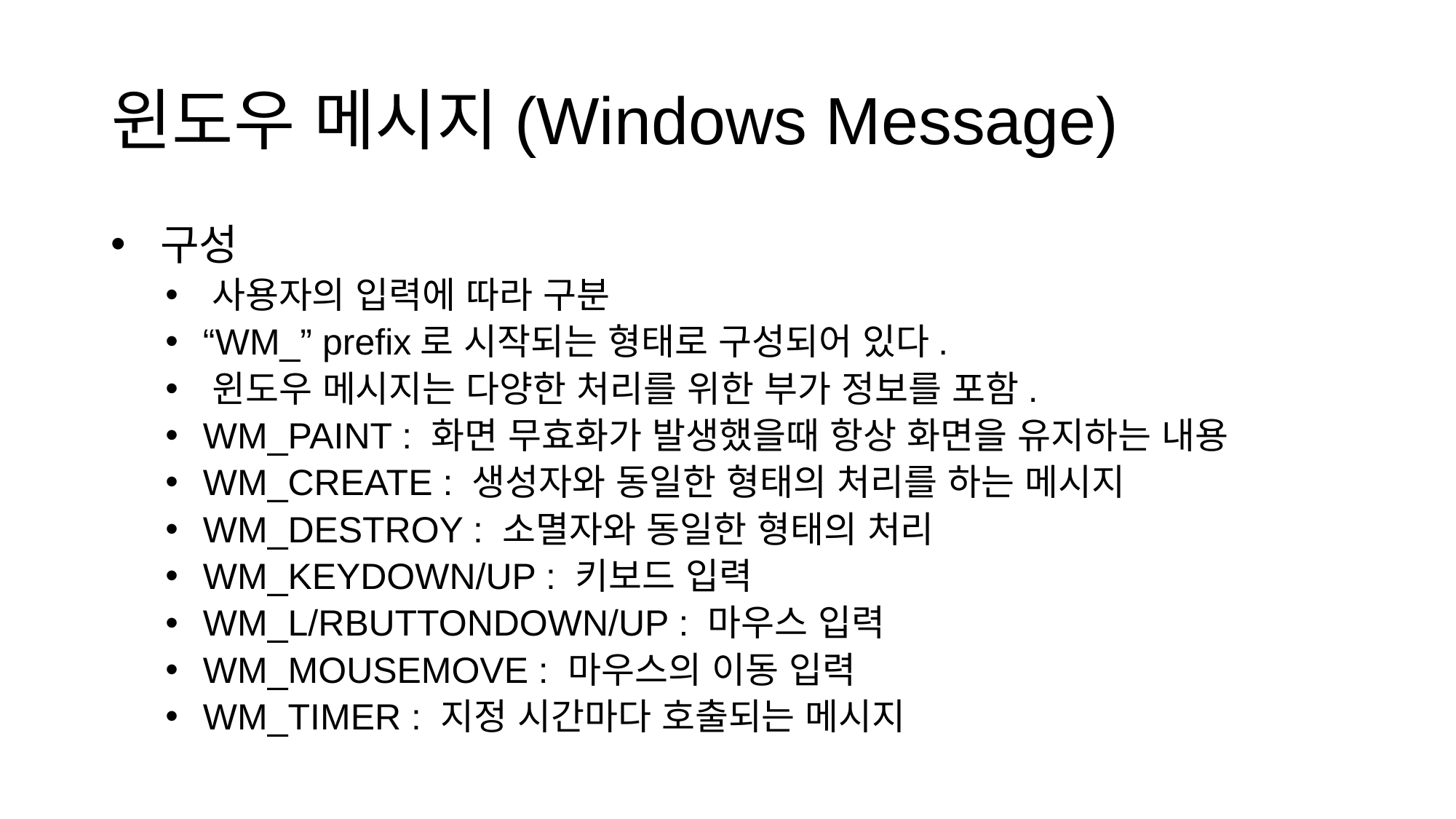

# 윈도우 메시지(Windows Message)
 구성
 사용자의 입력에 따라 구분
 “WM_” prefix로 시작되는 형태로 구성되어 있다.
 윈도우 메시지는 다양한 처리를 위한 부가 정보를 포함.
 WM_PAINT : 화면 무효화가 발생했을때 항상 화면을 유지하는 내용
 WM_CREATE : 생성자와 동일한 형태의 처리를 하는 메시지
 WM_DESTROY : 소멸자와 동일한 형태의 처리
 WM_KEYDOWN/UP : 키보드 입력
 WM_L/RBUTTONDOWN/UP : 마우스 입력
 WM_MOUSEMOVE : 마우스의 이동 입력
 WM_TIMER : 지정 시간마다 호출되는 메시지